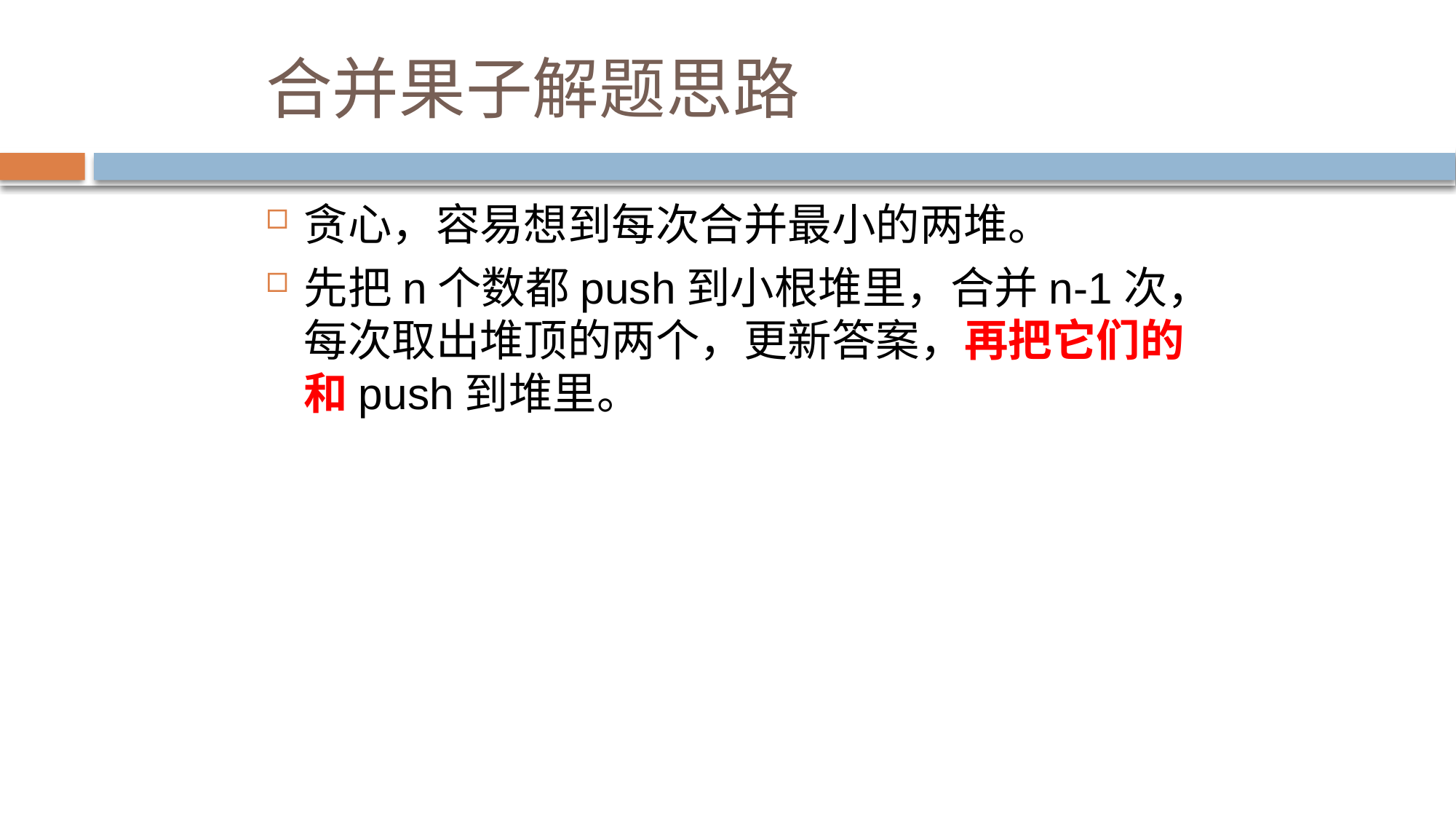

# 合并果子解题思路
贪心，容易想到每次合并最小的两堆。
先把n个数都push到小根堆里，合并n-1次，每次取出堆顶的两个，更新答案，再把它们的和push到堆里。